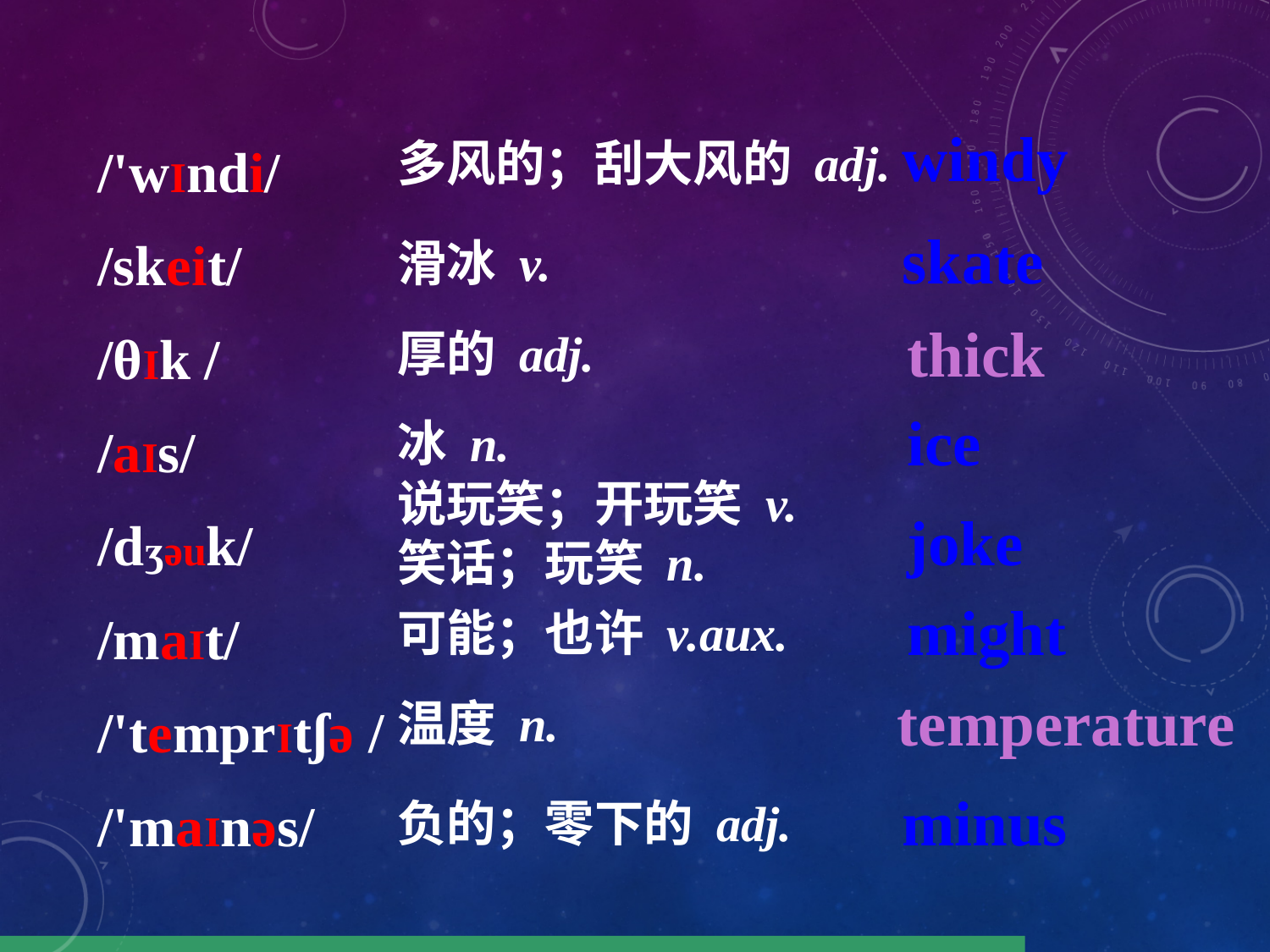

/'wIndi/
/skeit/
/θIk /
/aIs/
/dʒəuk/
/maIt/
/'temprItʃə /
/'maInəs/

windy
多风的；刮大风的 adj.
skate
滑冰 v.
thick
厚的 adj.
ice
冰 n.
说玩笑；开玩笑 v.
笑话；玩笑 n.
joke

might
可能；也许 v.aux.

temperature
温度 n.
minus
负的；零下的 adj.